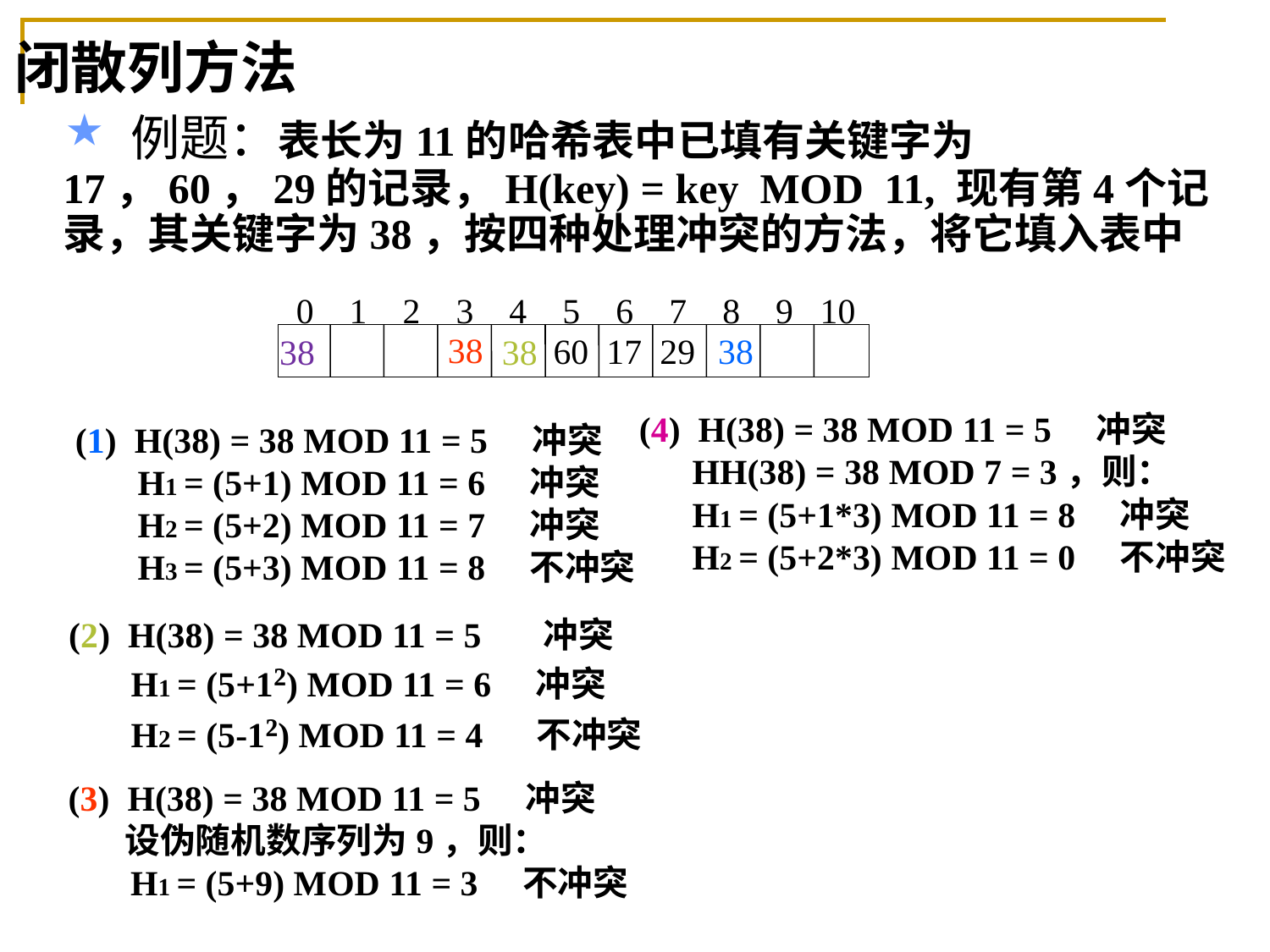

# 闭散列方法
 例题：表长为11的哈希表中已填有关键字为17，60，29的记录，H(key) = key  MOD  11, 现有第4个记录，其关键字为38，按四种处理冲突的方法，将它填入表中
0    1    2    3    4    5    6    7    8    9   10
60  17  29

38
38
38
38
(4)  H(38) = 38 MOD 11 = 5    冲突
      HH(38) = 38 MOD 7 = 3，则：
      H1 = (5+1*3) MOD 11 = 8    冲突
      H2 = (5+2*3) MOD 11 = 0    不冲突
(1)  H(38) = 38 MOD 11 = 5    冲突
       H1 = (5+1) MOD 11 = 6    冲突
       H2 = (5+2) MOD 11 = 7    冲突
       H3 = (5+3) MOD 11 = 8    不冲突
(2)  H(38) = 38 MOD 11 = 5      冲突
       H1 = (5+1²) MOD 11 = 6    冲突
       H2 = (5-1²) MOD 11 = 4     不冲突
(3)  H(38) = 38 MOD 11 = 5    冲突
      设伪随机数序列为9，则：
       H1 = (5+9) MOD 11 = 3    不冲突